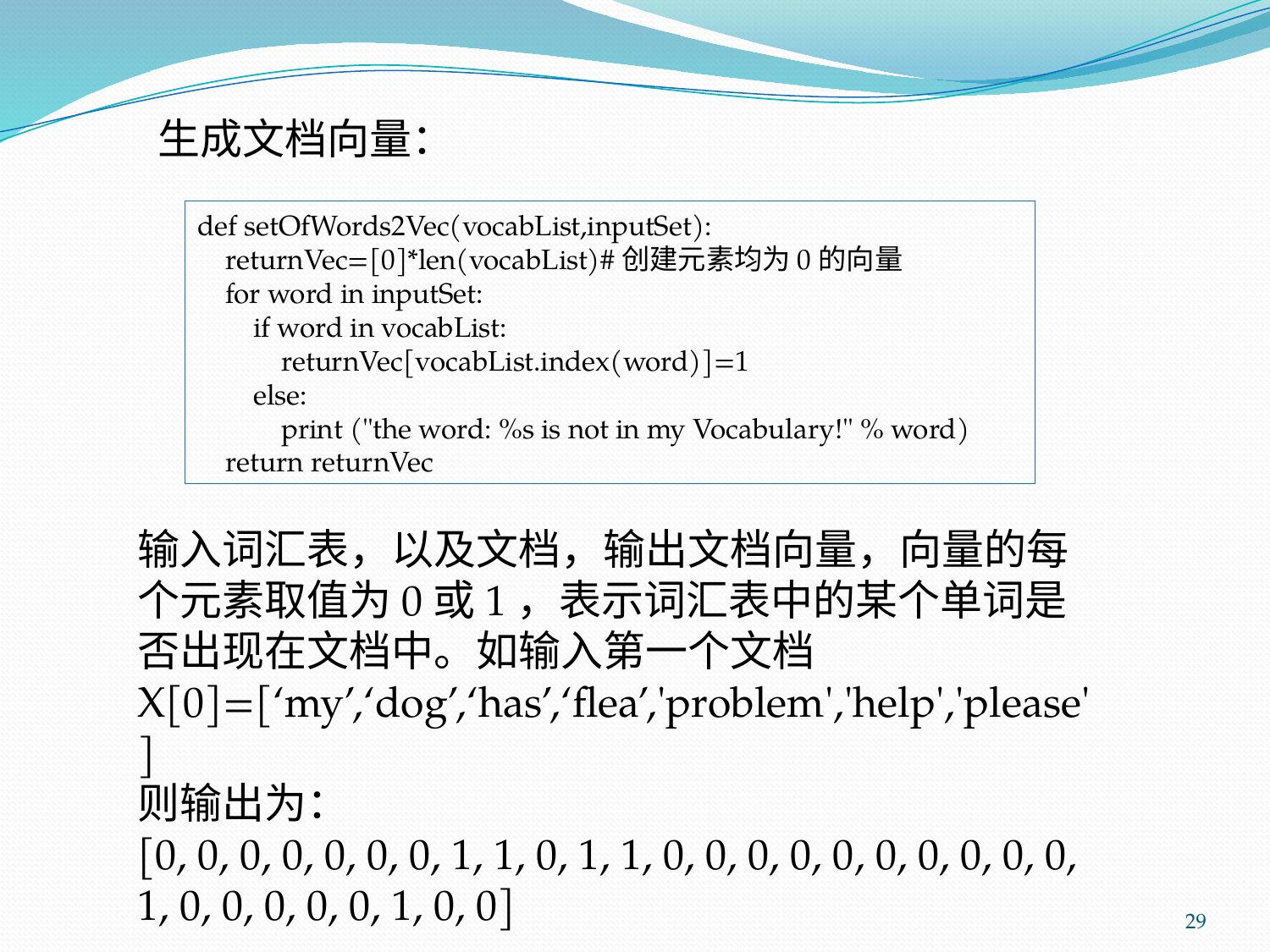

生成文档向量：
def setOfWords2Vec(vocabList,inputSet):
    returnVec=[0]*len(vocabList)#创建元素均为0的向量
    for word in inputSet:
        if word in vocabList:
            returnVec[vocabList.index(word)]=1
        else:
            print ("the word: %s is not in my Vocabulary!" % word)
    return returnVec
输入词汇表，以及文档，输出文档向量，向量的每个元素取值为0或1，表示词汇表中的某个单词是否出现在文档中。如输入第一个文档X[0]=[‘my’,‘dog’,‘has’,‘flea’,'problem','help','please']
则输出为：
[0, 0, 0, 0, 0, 0, 0, 1, 1, 0, 1, 1, 0, 0, 0, 0, 0, 0, 0, 0, 0, 0, 1, 0, 0, 0, 0, 0, 1, 0, 0]
29